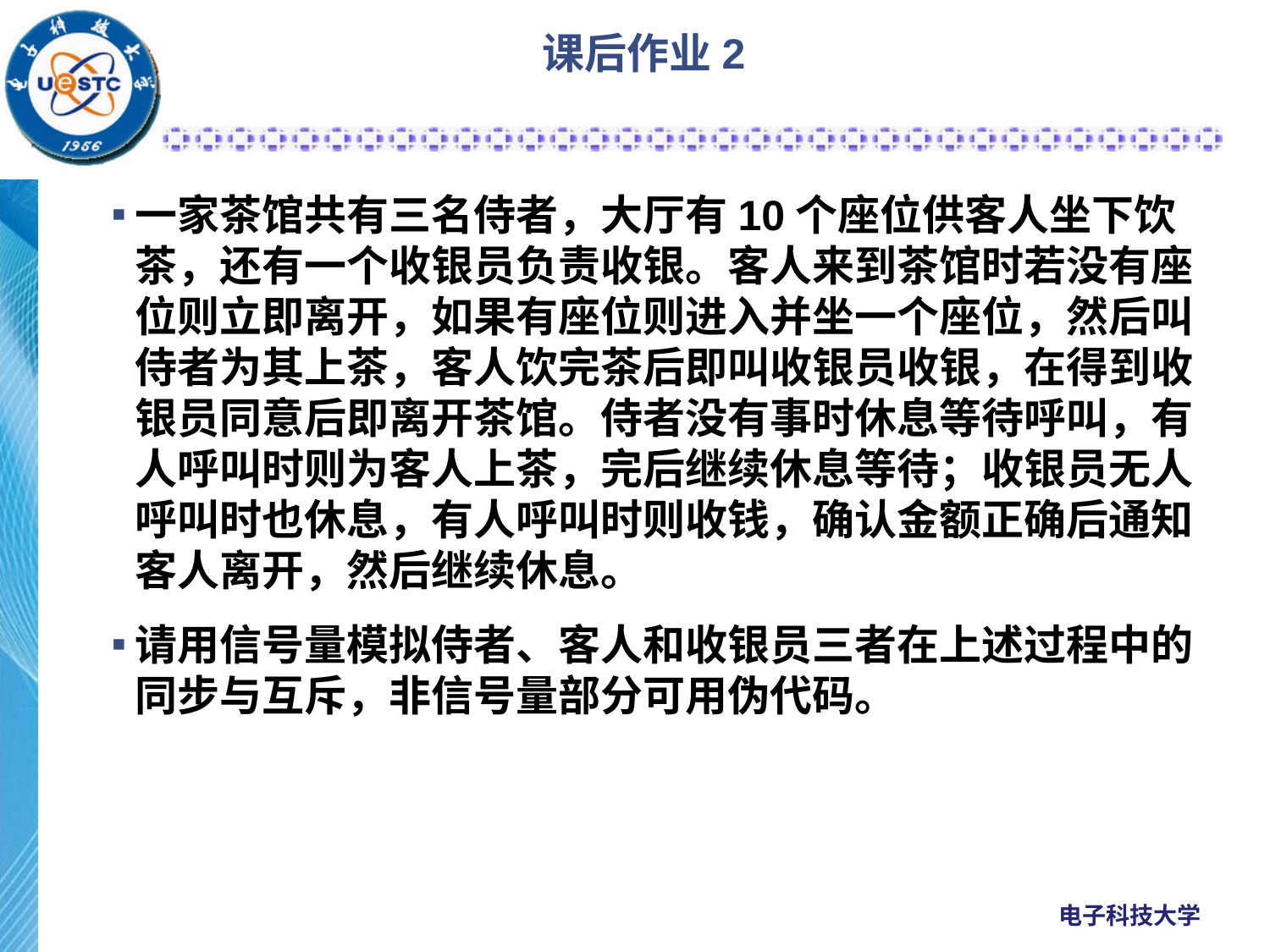

# 课后作业2
一家茶馆共有三名侍者，大厅有10个座位供客人坐下饮茶，还有一个收银员负责收银。客人来到茶馆时若没有座位则立即离开，如果有座位则进入并坐一个座位，然后叫侍者为其上茶，客人饮完茶后即叫收银员收银，在得到收银员同意后即离开茶馆。侍者没有事时休息等待呼叫，有人呼叫时则为客人上茶，完后继续休息等待；收银员无人呼叫时也休息，有人呼叫时则收钱，确认金额正确后通知客人离开，然后继续休息。
请用信号量模拟侍者、客人和收银员三者在上述过程中的同步与互斥，非信号量部分可用伪代码。